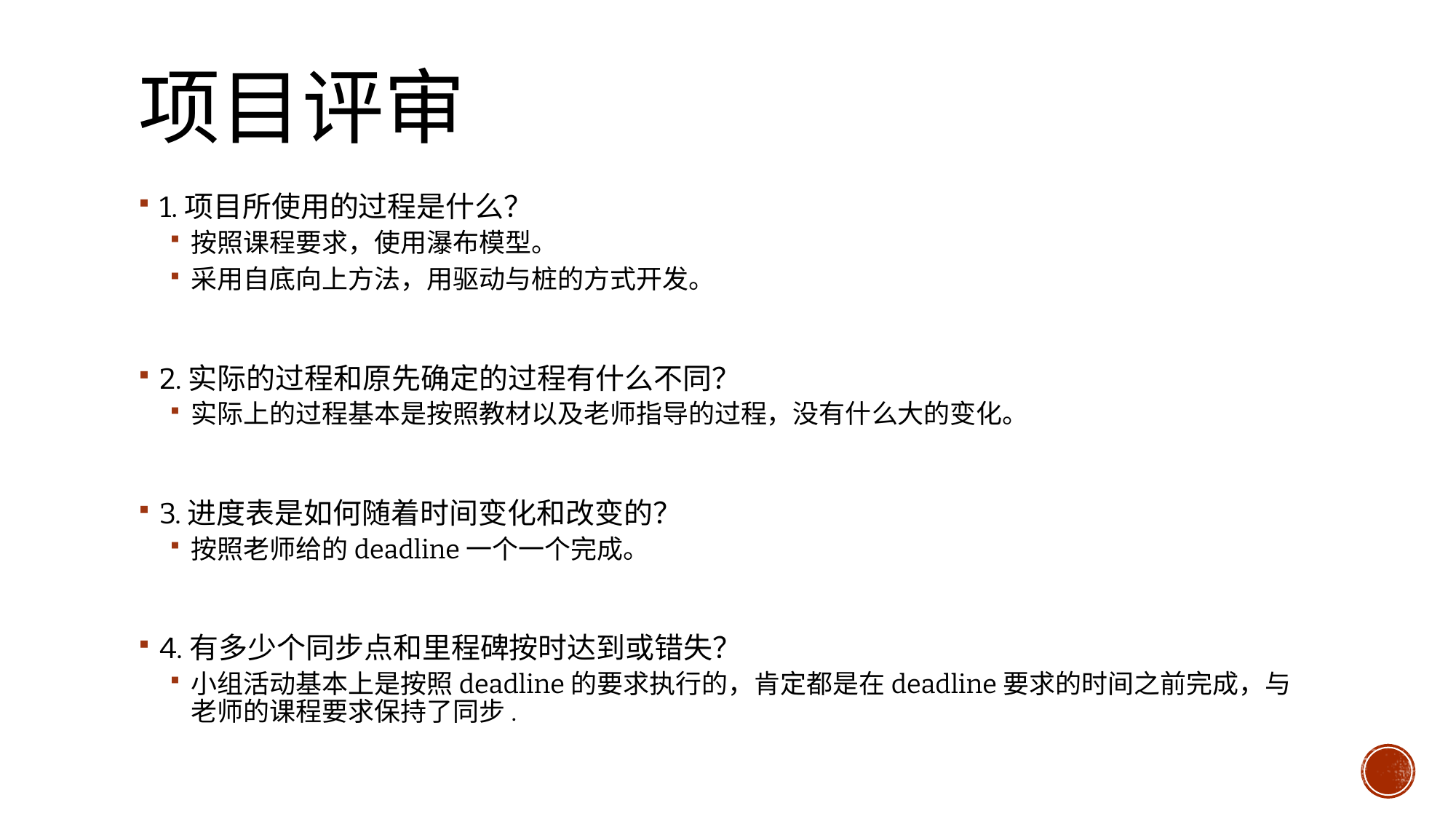

# 项目评审
1.项目所使用的过程是什么？
按照课程要求，使用瀑布模型。
采用自底向上方法，用驱动与桩的方式开发。

2.实际的过程和原先确定的过程有什么不同？
实际上的过程基本是按照教材以及老师指导的过程，没有什么大的变化。

3.进度表是如何随着时间变化和改变的？
按照老师给的deadline一个一个完成。

4.有多少个同步点和里程碑按时达到或错失？
小组活动基本上是按照deadline的要求执行的，肯定都是在deadline要求的时间之前完成，与老师的课程要求保持了同步.